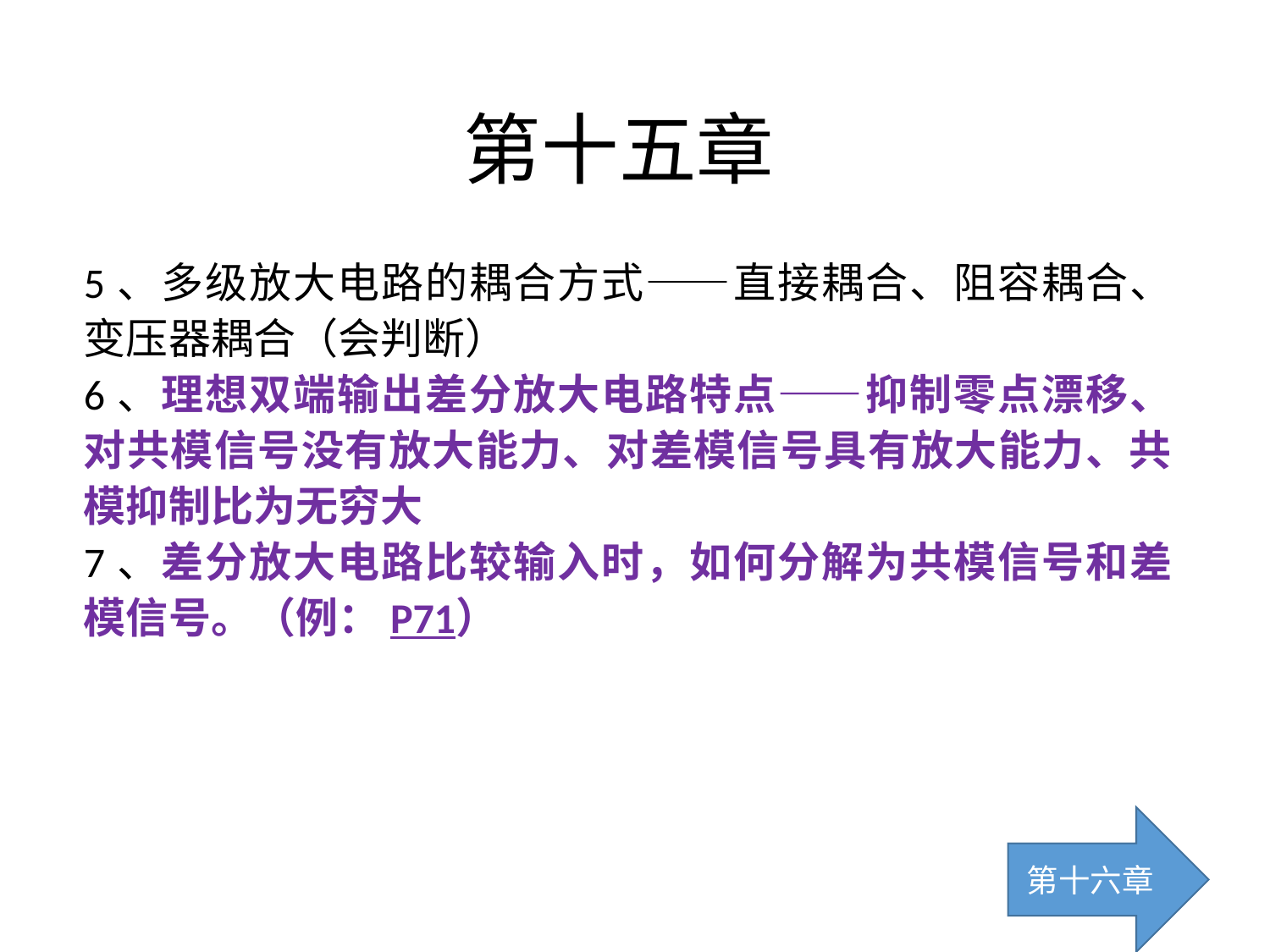

# 第十五章
5、多级放大电路的耦合方式——直接耦合、阻容耦合、变压器耦合（会判断）
6、理想双端输出差分放大电路特点——抑制零点漂移、对共模信号没有放大能力、对差模信号具有放大能力、共模抑制比为无穷大
7、差分放大电路比较输入时，如何分解为共模信号和差模信号。（例：P71）
第十六章